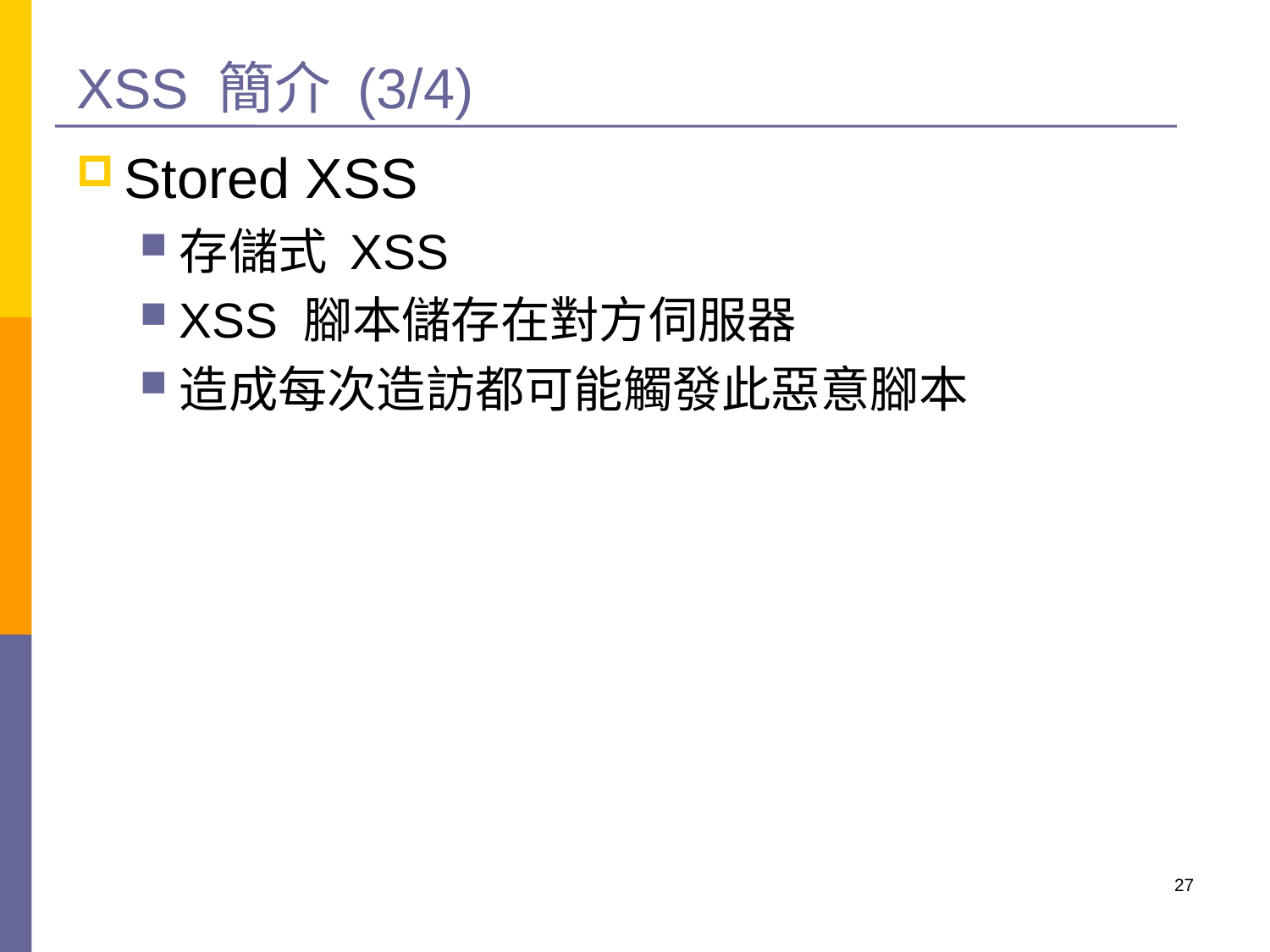

# XSS 簡介 (3/4)
Stored XSS
存儲式 XSS
XSS 腳本儲存在對方伺服器
造成每次造訪都可能觸發此惡意腳本
27